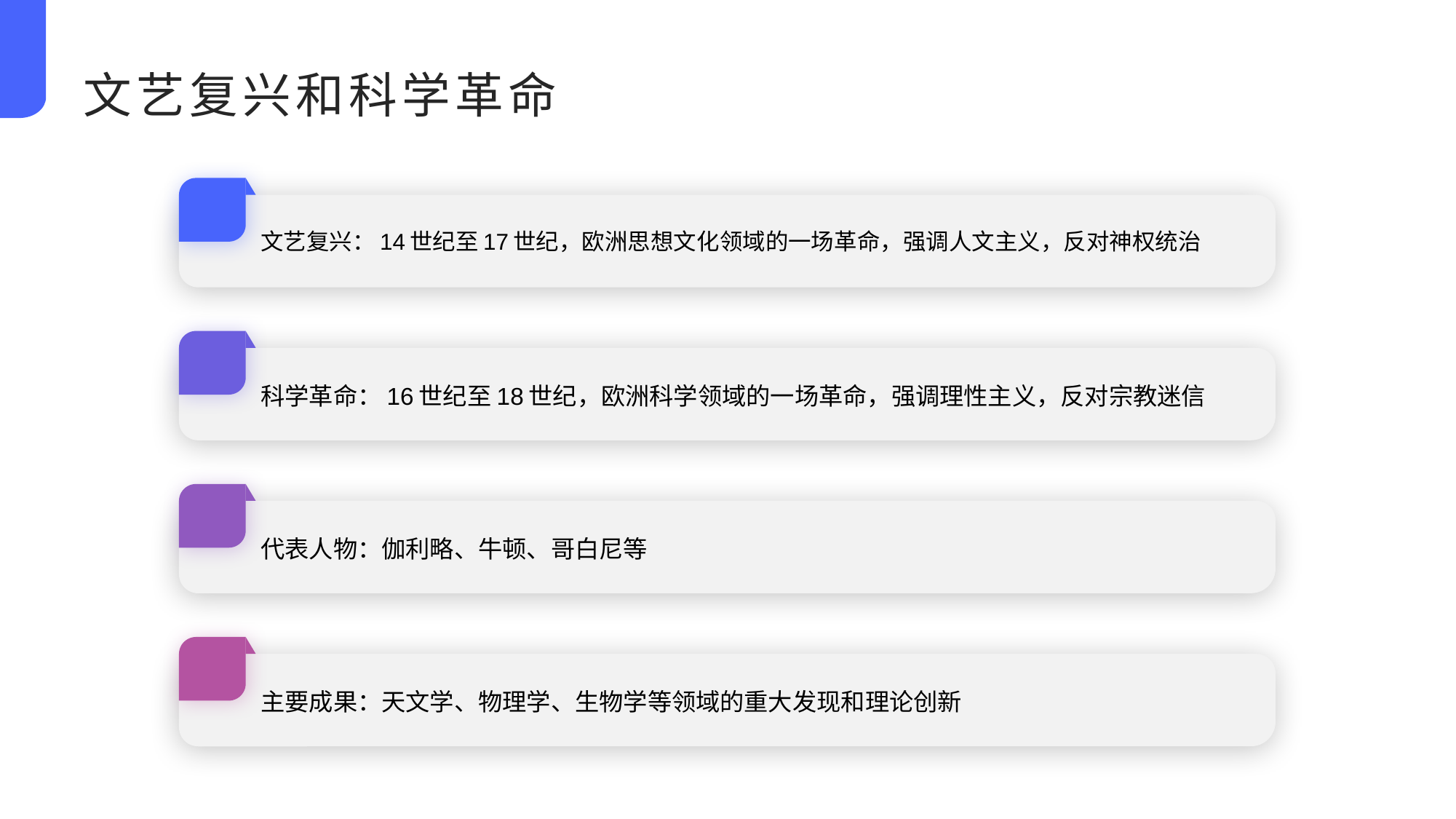

文艺复兴和科学革命

文艺复兴：14世纪至17世纪，欧洲思想文化领域的一场革命，强调人文主义，反对神权统治

科学革命：16世纪至18世纪，欧洲科学领域的一场革命，强调理性主义，反对宗教迷信

代表人物：伽利略、牛顿、哥白尼等

主要成果：天文学、物理学、生物学等领域的重大发现和理论创新